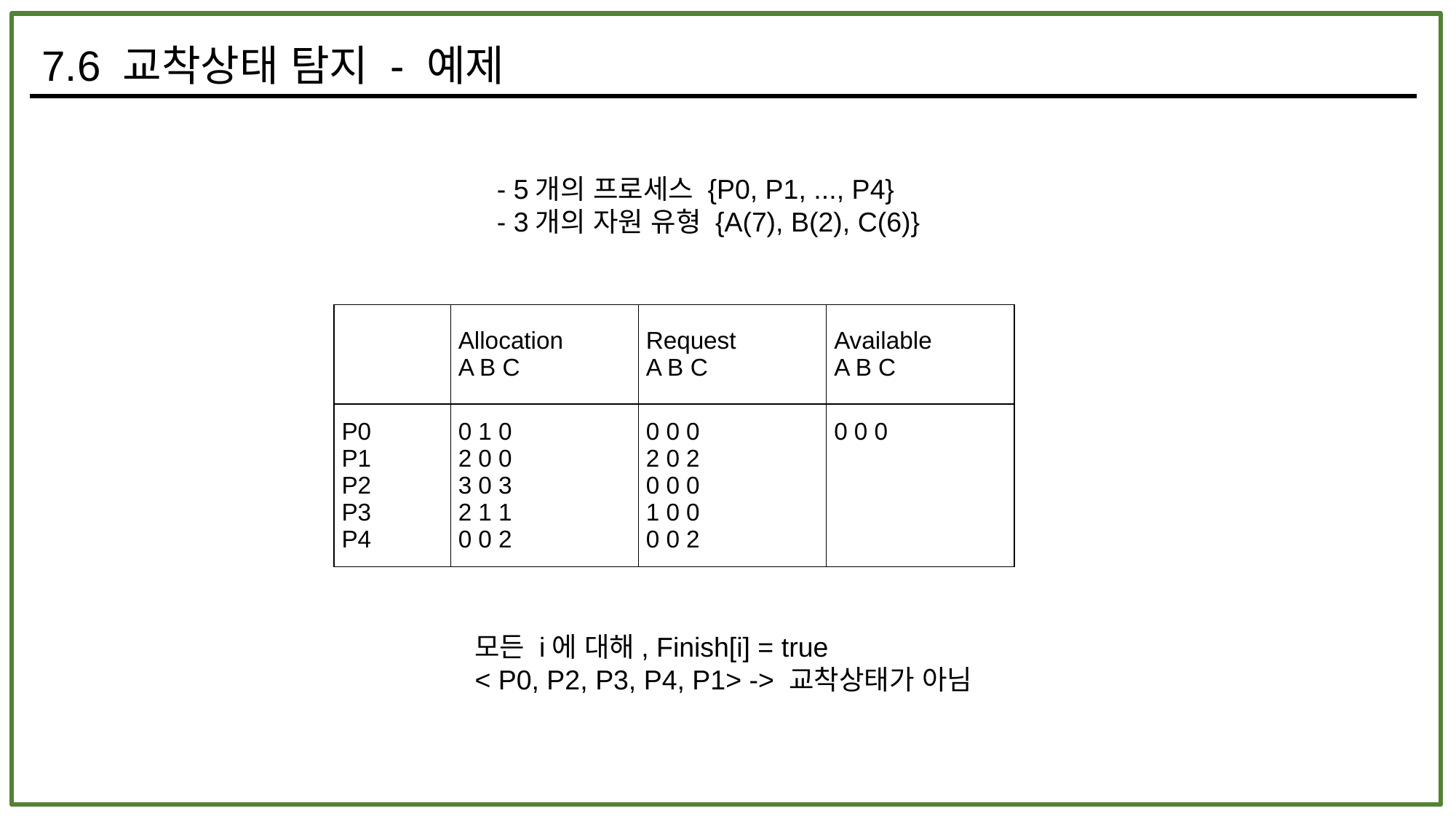

7.6 교착상태 탐지 - 예제
- 5개의 프로세스 {P0, P1, ..., P4}
- 3개의 자원 유형 {A(7), B(2), C(6)}
|  | Allocation A B C | Request A B C | Available A B C |
| --- | --- | --- | --- |
| P0 P1 P2 P3 P4 | 0 1 0 2 0 0 3 0 3 2 1 1 0 0 2 | 0 0 0 2 0 2 0 0 0 1 0 0 0 0 2 | 0 0 0 |
모든 i에 대해, Finish[i] = true
< P0, P2, P3, P4, P1> -> 교착상태가 아님